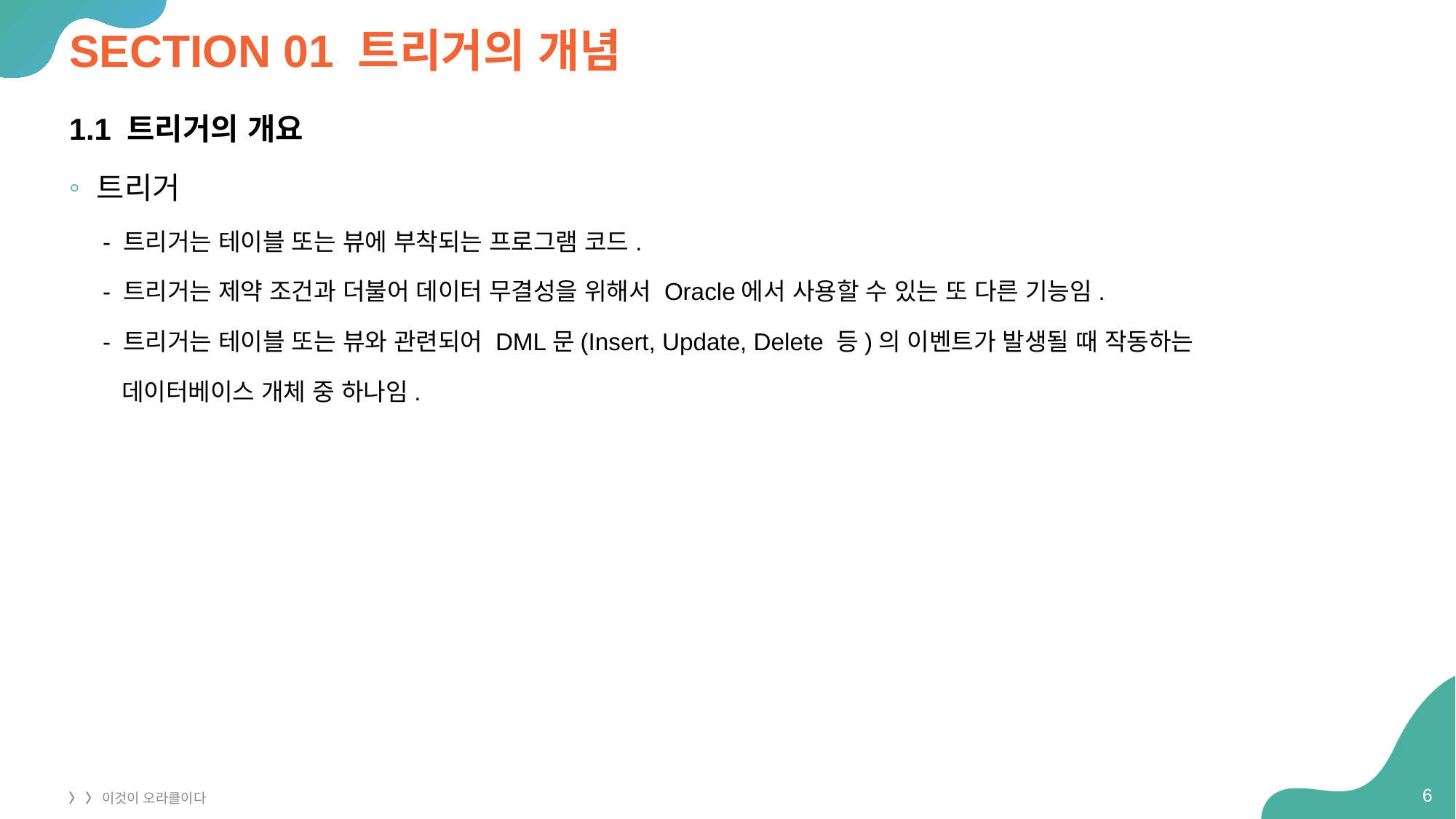

# SECTION 01 트리거의 개념
1.1 트리거의 개요
트리거
     - 트리거는 테이블 또는 뷰에 부착되는 프로그램 코드.
     - 트리거는 제약 조건과 더불어 데이터 무결성을 위해서 Oracle에서 사용할 수 있는 또 다른 기능임.
     - 트리거는 테이블 또는 뷰와 관련되어 DML문(Insert, Update, Delete 등)의 이벤트가 발생될 때 작동하는
       데이터베이스 개체 중 하나임.
6
〉 〉 이것이 오라클이다